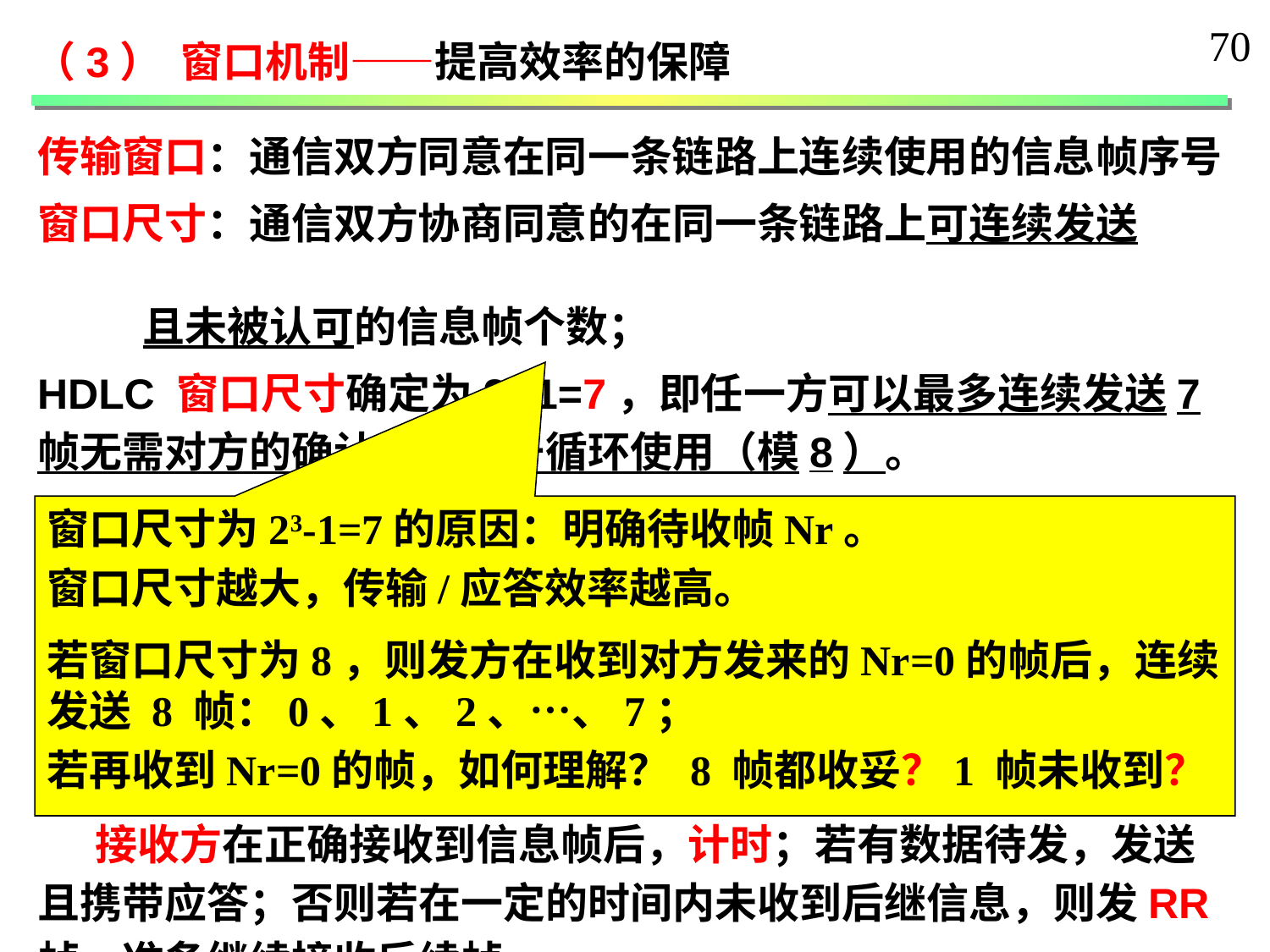

70
（3）  窗口机制——提高效率的保障

传输窗口：通信双方同意在同一条链路上连续使用的信息帧序号
窗口尺寸：通信双方协商同意的在同一条链路上可连续发送
          且未被认可的信息帧个数；
HDLC 窗口尺寸确定为23-1=7，即任一方可以最多连续发送7帧无需对方的确认，帧序号循环使用（模8）。
    在信息帧中用Nr, Ns来表示当前窗口的情况；
捎带应答：允许在反向传输的信息帧中附带确认信息；
超时重发：超时表示传输故障，准备重发所有未被确认的帧。
     发送方每发送一信息帧，计时, 直到收到接收方的确认（包括捎带应答），若超时，则重发；
     接收方在正确接收到信息帧后，计时；若有数据待发，发送且携带应答；否则若在一定的时间内未收到后继信息，则发RR帧，准备继续接收后续帧。
窗口尺寸为23-1=7的原因：明确待收帧Nr。
窗口尺寸越大，传输/应答效率越高。
若窗口尺寸为8，则发方在收到对方发来的Nr=0的帧后，连续发送 8 帧：0、1、2、…、7；
若再收到Nr=0的帧，如何理解？ 8 帧都收妥？1 帧未收到？